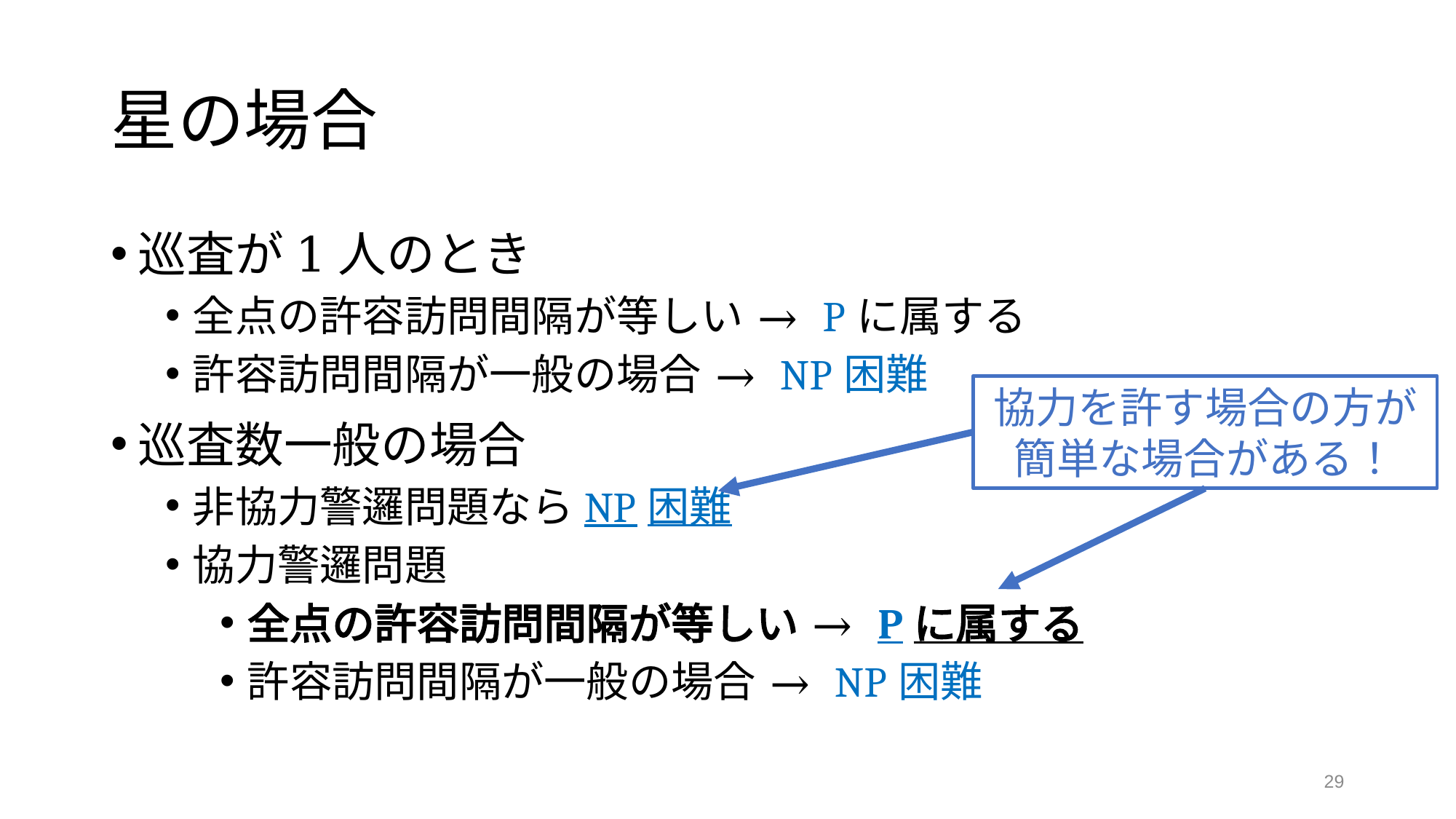

# 星の場合
巡査が1人のとき
全点の許容訪問間隔が等しい → Pに属する
許容訪問間隔が一般の場合 → NP困難
巡査数一般の場合
非協力警邏問題ならNP困難
協力警邏問題
全点の許容訪問間隔が等しい → Pに属する
許容訪問間隔が一般の場合 → NP困難
協力を許す場合の方が簡単な場合がある！
29